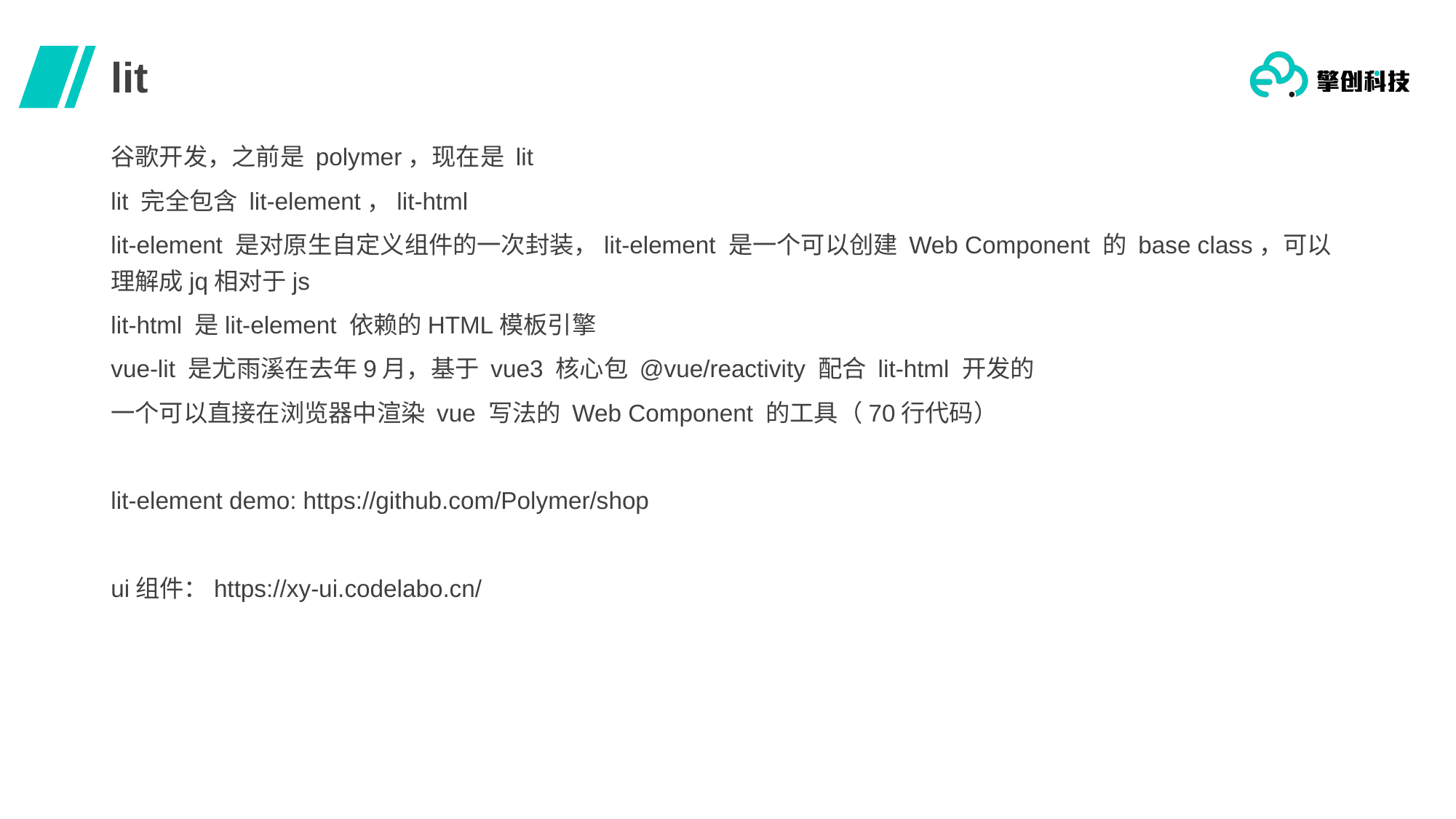

# lit
谷歌开发，之前是 polymer，现在是 lit
lit 完全包含 lit-element，lit-html
lit-element 是对原生自定义组件的一次封装，lit-element 是一个可以创建 Web Component 的 base class，可以理解成jq相对于js
lit-html 是lit-element 依赖的HTML模板引擎
vue-lit 是尤雨溪在去年9月，基于 vue3 核心包 @vue/reactivity 配合 lit-html 开发的
一个可以直接在浏览器中渲染 vue 写法的 Web Component 的工具（70行代码）

lit-element demo: https://github.com/Polymer/shop

ui组件：https://xy-ui.codelabo.cn/